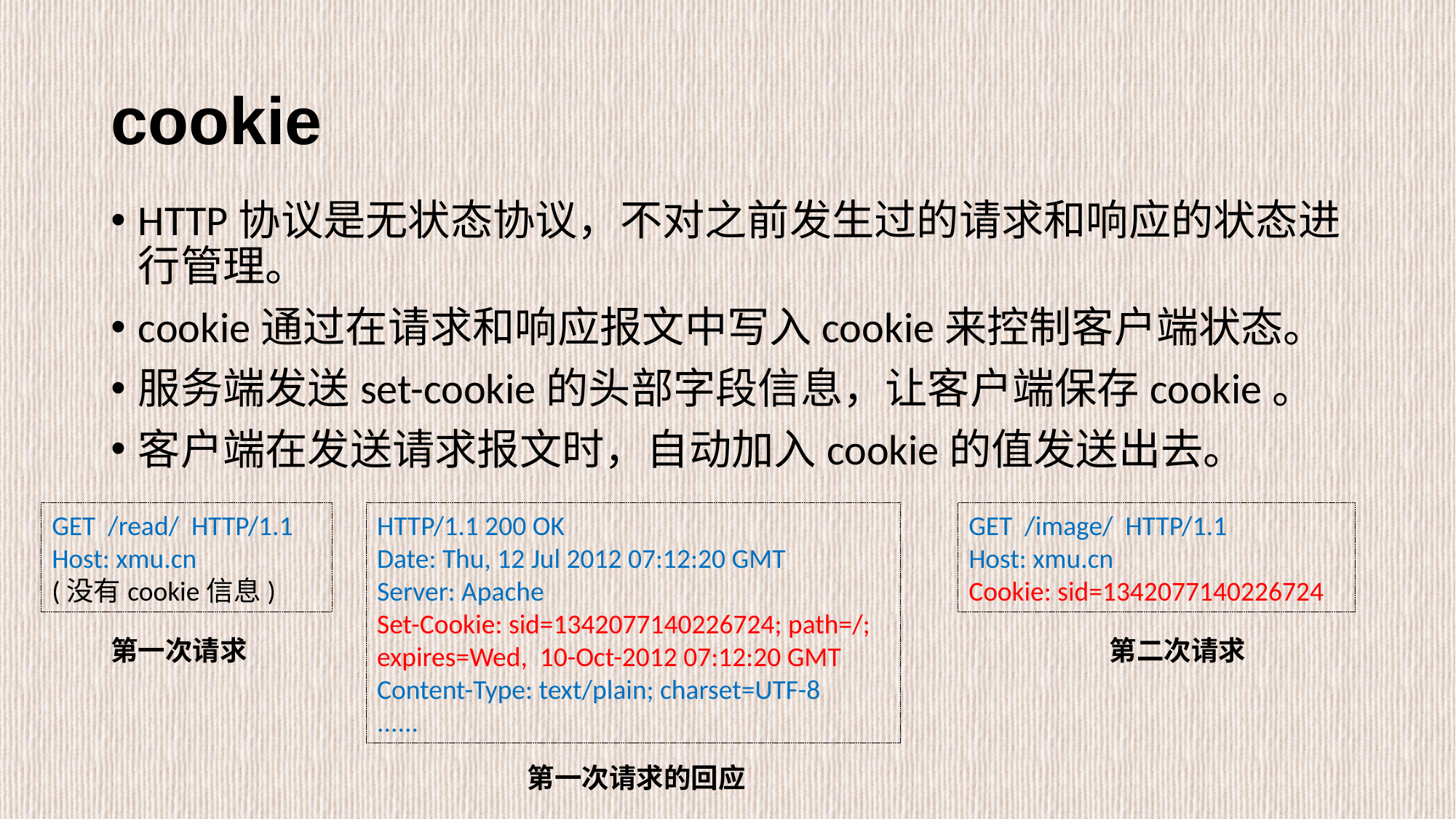

# cookie
HTTP协议是无状态协议，不对之前发生过的请求和响应的状态进行管理。
cookie通过在请求和响应报文中写入cookie来控制客户端状态。
服务端发送set-cookie的头部字段信息，让客户端保存cookie。
客户端在发送请求报文时，自动加入cookie的值发送出去。
GET  /read/  HTTP/1.1
Host: xmu.cn
(没有cookie信息)
HTTP/1.1 200 OK
Date: Thu, 12 Jul 2012 07:12:20 GMT
Server: Apache
Set-Cookie: sid=1342077140226724; path=/; expires=Wed,  10-Oct-2012 07:12:20 GMT
Content-Type: text/plain; charset=UTF-8
......
GET  /image/  HTTP/1.1
Host: xmu.cn
Cookie: sid=1342077140226724
第一次请求
第二次请求
第一次请求的回应